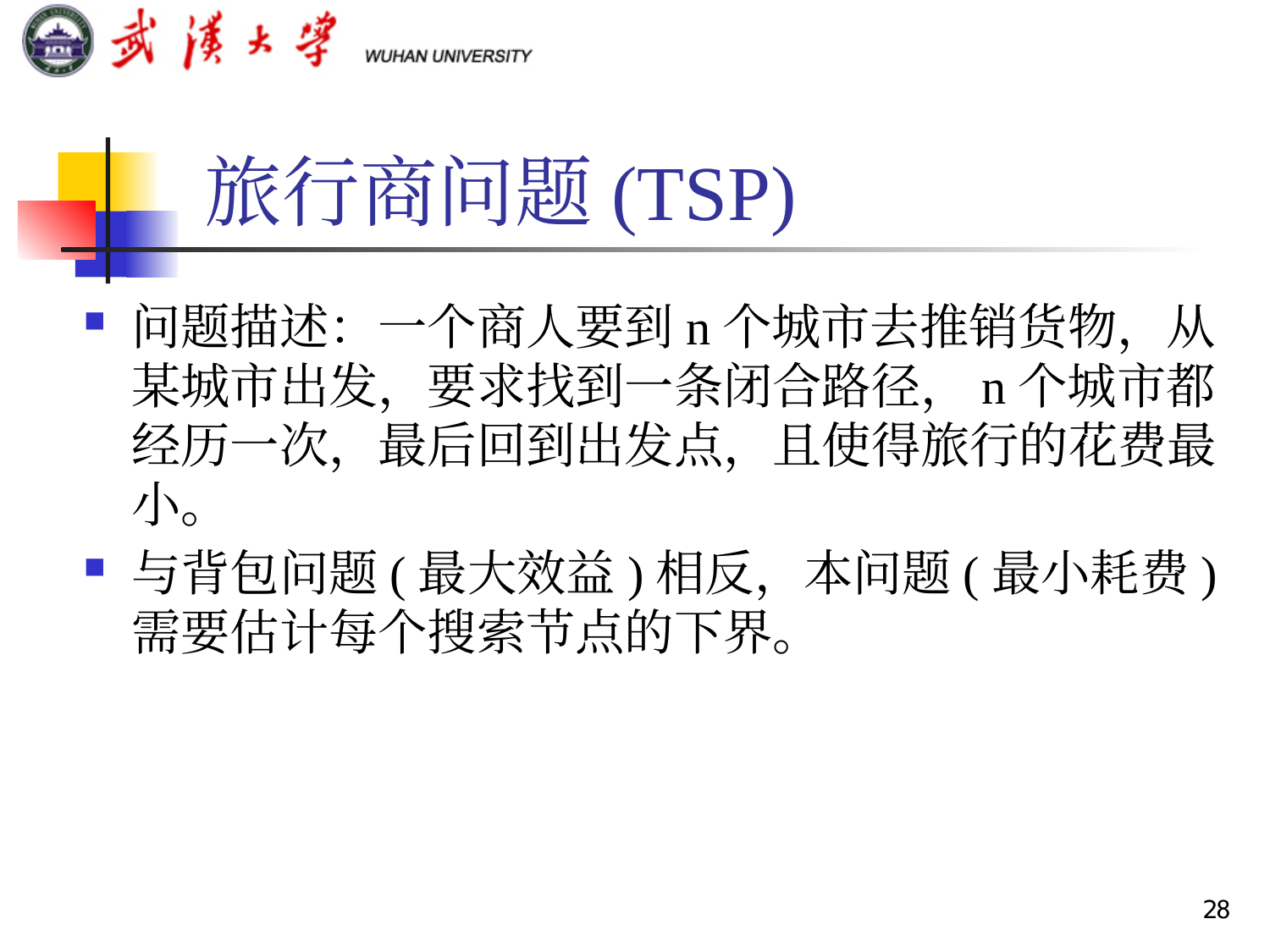

# 旅行商问题(TSP)
问题描述：一个商人要到n个城市去推销货物，从某城市出发，要求找到一条闭合路径，n个城市都经历一次，最后回到出发点，且使得旅行的花费最小。
与背包问题(最大效益)相反，本问题(最小耗费)需要估计每个搜索节点的下界。

28